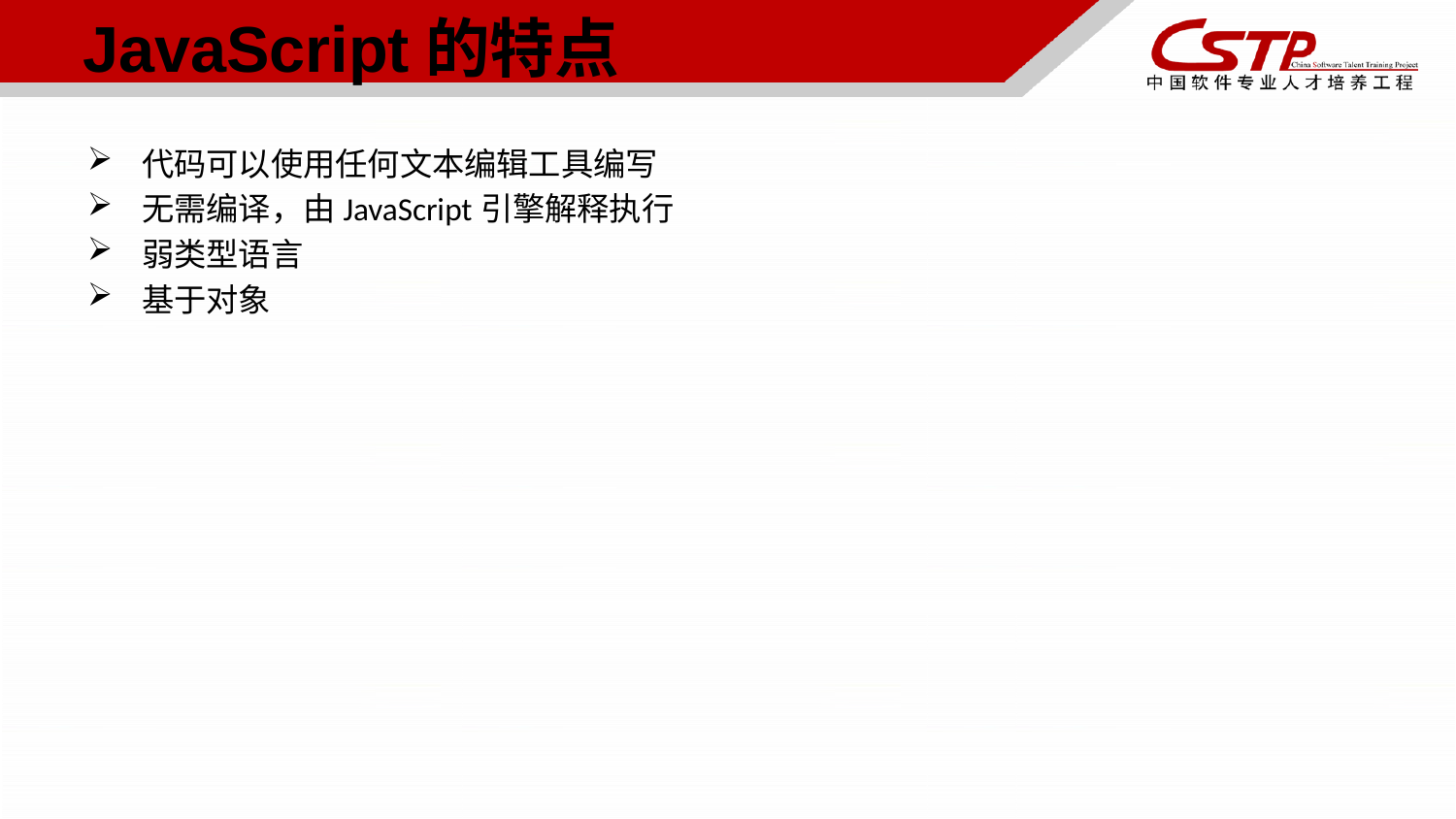

# JavaScript的特点
代码可以使用任何文本编辑工具编写
无需编译，由JavaScript引擎解释执行
弱类型语言
基于对象